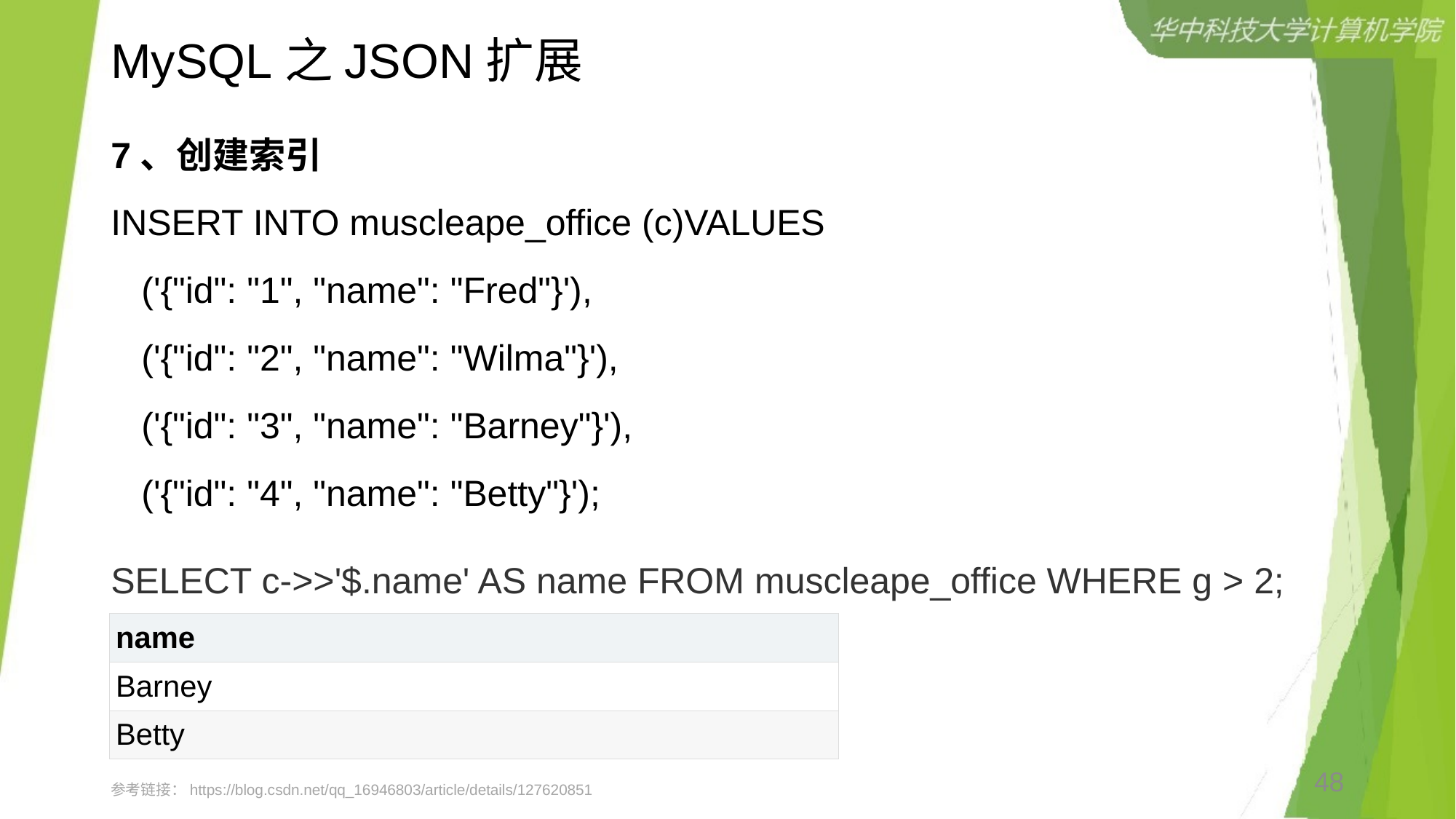

# MySQL之JSON扩展
7、创建索引
INSERT INTO muscleape_office (c)VALUES
   ('{"id": "1", "name": "Fred"}'),
   ('{"id": "2", "name": "Wilma"}'),
   ('{"id": "3", "name": "Barney"}'),
   ('{"id": "4", "name": "Betty"}');

SELECT c->>'$.name' AS name FROM muscleape_office WHERE g > 2;
| name |
| --- |
| Barney |
| Betty |
48
参考链接：https://blog.csdn.net/qq_16946803/article/details/127620851